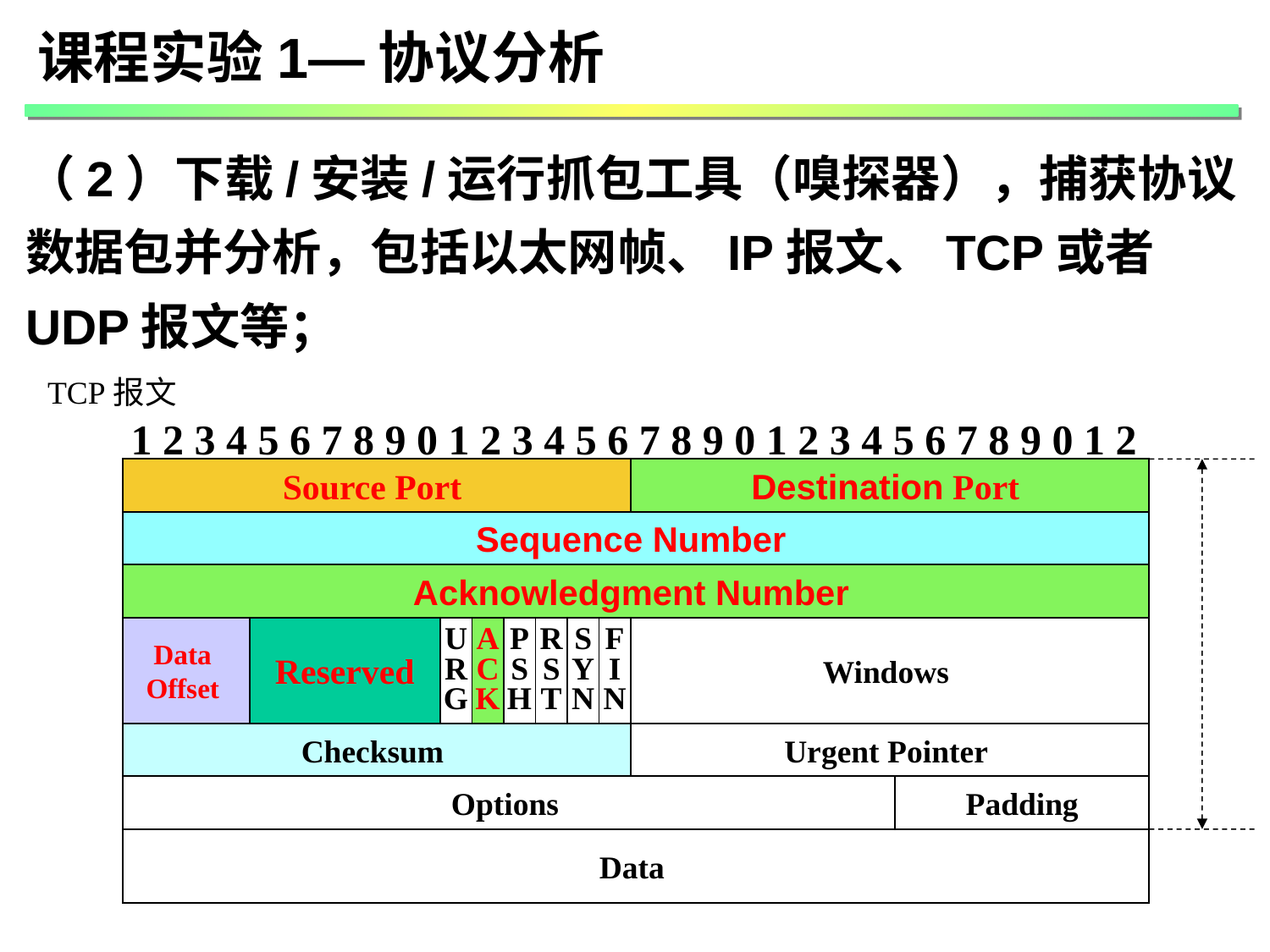

课程实验1—协议分析

（2）下载/安装/运行抓包工具（嗅探器），捕获协议数据包并分析，包括以太网帧、IP报文、TCP或者UDP报文等；
TCP报文
1 2 3 4 5 6 7 8 9 0 1 2 3 4 5 6 7 8 9 0 1 2 3 4 5 6 7 8 9 0 1 2
Source Port
Destination Port

Sequence Number
Acknowledgment Number
Data
Offset
Reserved
U
R
G
A
C
K
P
S
H
R
S
T
S
Y
N
F
I
N
Windows
Checksum
Urgent Pointer
Options
Padding
Data